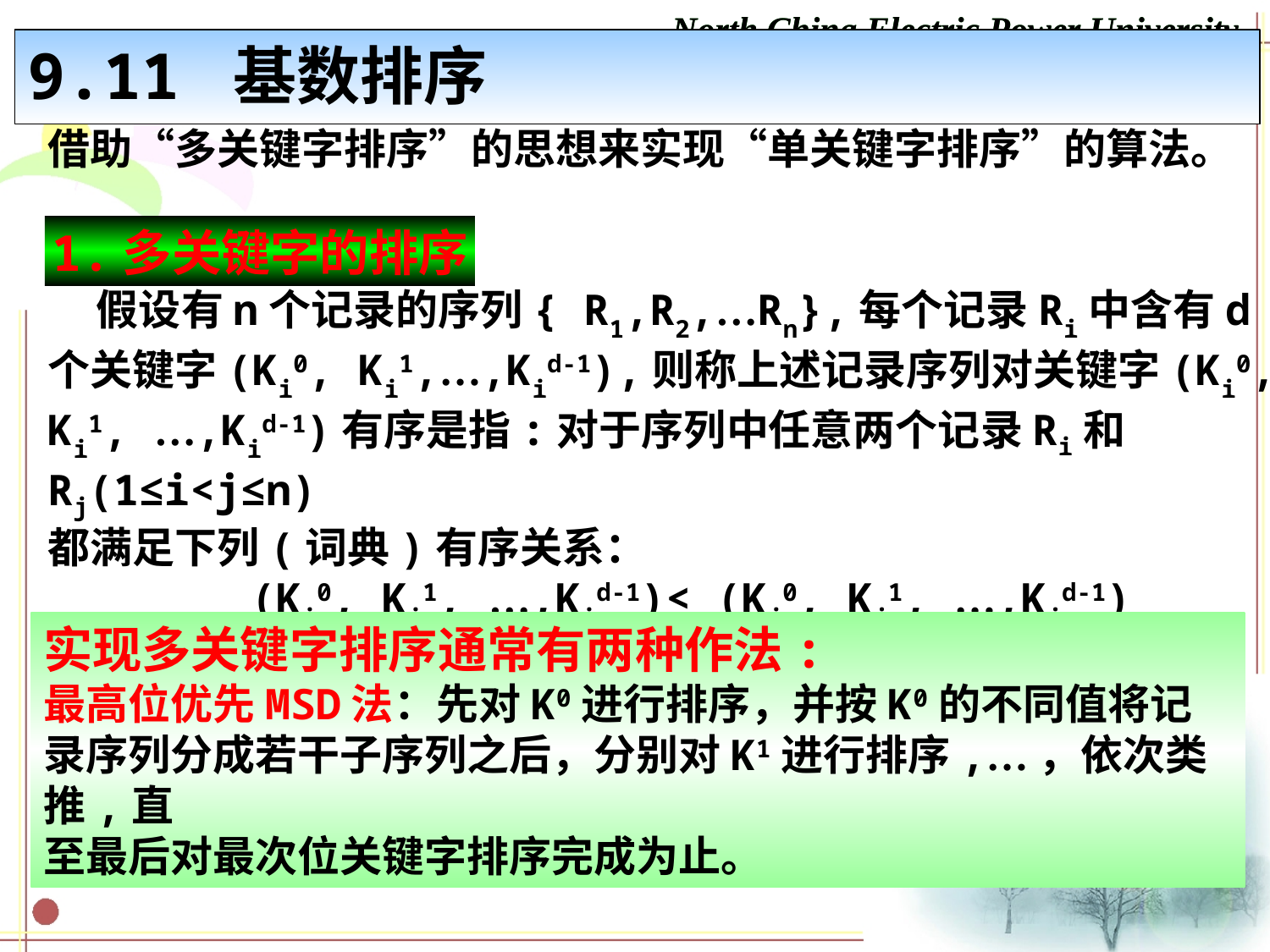

North China Electric Power University
9.11 基数排序
借助“多关键字排序”的思想来实现“单关键字排序”的算法。

1.多关键字的排序
    假设有n个记录的序列{ R1,R2,…Rn},每个记录Ri中含有d个关键字(Ki0, Ki1,…,Kid-1),则称上述记录序列对关键字(Ki0, Ki1, …,Kid-1)有序是指:对于序列中任意两个记录Ri和Rj(1≤i<j≤n)
都满足下列(词典)有序关系：
        (Ki0, Ki1, …,Kid-1)< (Kj0, Kj1, …,Kjd-1)
其中K0被称为“最主”位关键字，Kd-1被称为 “最次”位关键字。
1.多关键字的排序
实现多关键字排序通常有两种作法:
最高位优先MSD法：先对K0进行排序，并按K0的不同值将记录序列分成若干子序列之后，分别对K1进行排序,…，依次类推,直
至最后对最次位关键字排序完成为止。